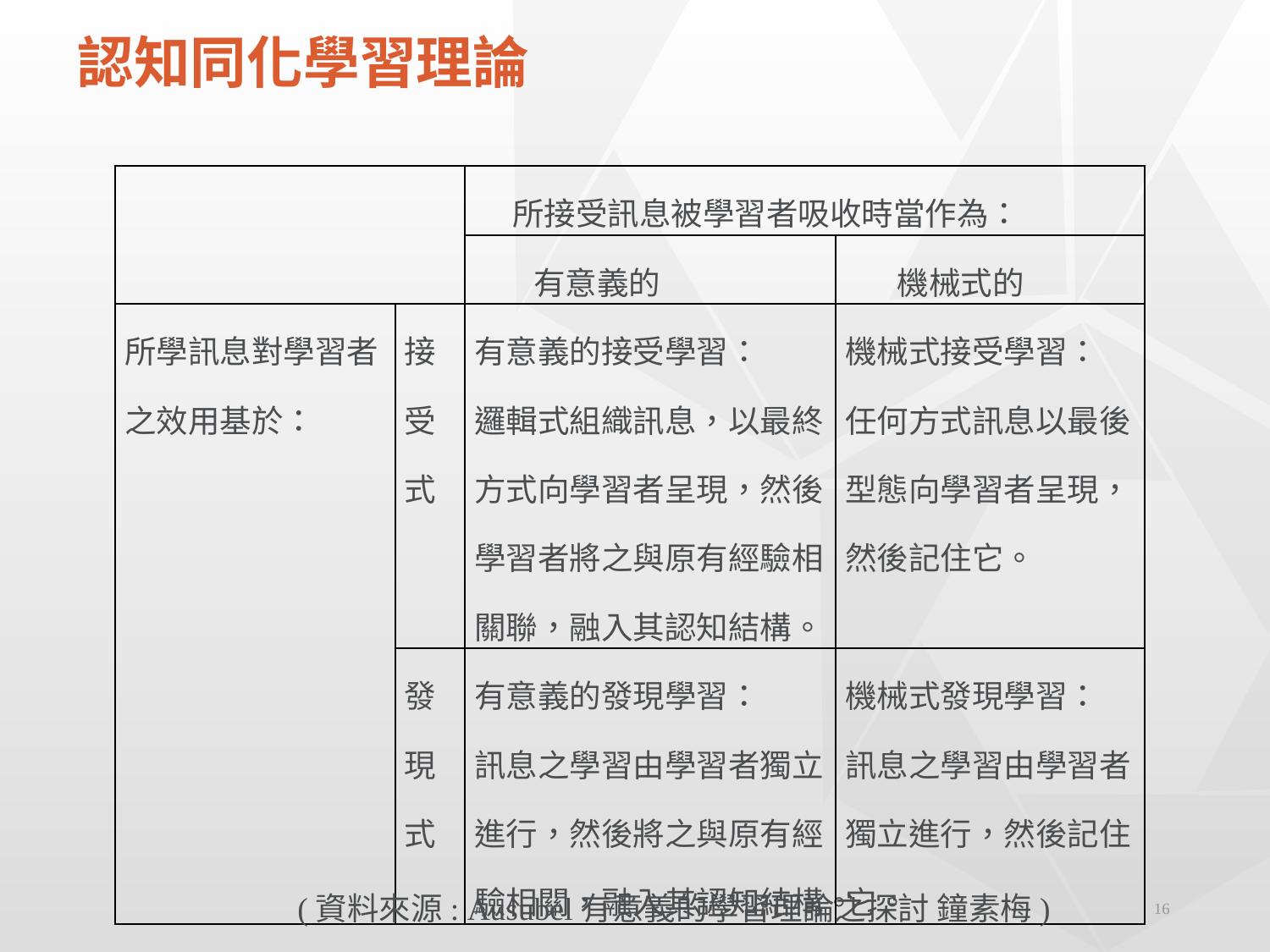

# 認知同化學習理論
|  |  | 所接受訊息被學習者吸收時當作為： |  |
| --- | --- | --- | --- |
|  |  | 有意義的 | 機械式的 |
| 所學訊息對學習者之效用基於： | 接 受 式 | 有意義的接受學習： 邏輯式組織訊息，以最終方式向學習者呈現，然後學習者將之與原有經驗相關聯，融入其認知結構。 | 機械式接受學習： 任何方式訊息以最後型態向學習者呈現，然後記住它。 |
|  | 發 現 式 | 有意義的發現學習： 訊息之學習由學習者獨立進行，然後將之與原有經驗相關，融入其認知結構。 | 機械式發現學習： 訊息之學習由學習者獨立進行，然後記住它。 |
(資料來源: Ausubel有意義的學習理論之探討 鐘素梅)
16